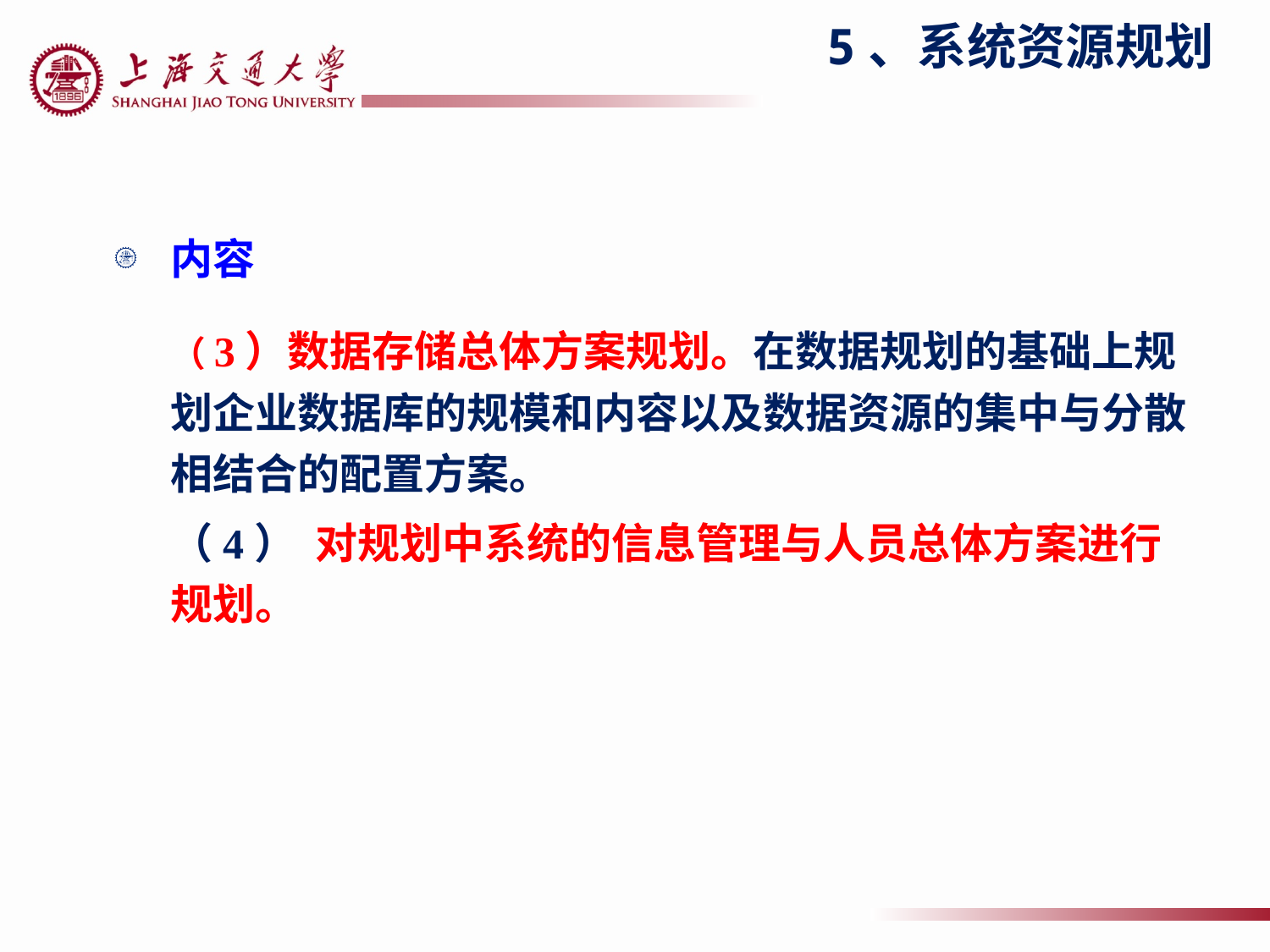

# 5、系统资源规划
内容

	（3）数据存储总体方案规划。在数据规划的基础上规划企业数据库的规模和内容以及数据资源的集中与分散相结合的配置方案。
	（4）  对规划中系统的信息管理与人员总体方案进行规划。